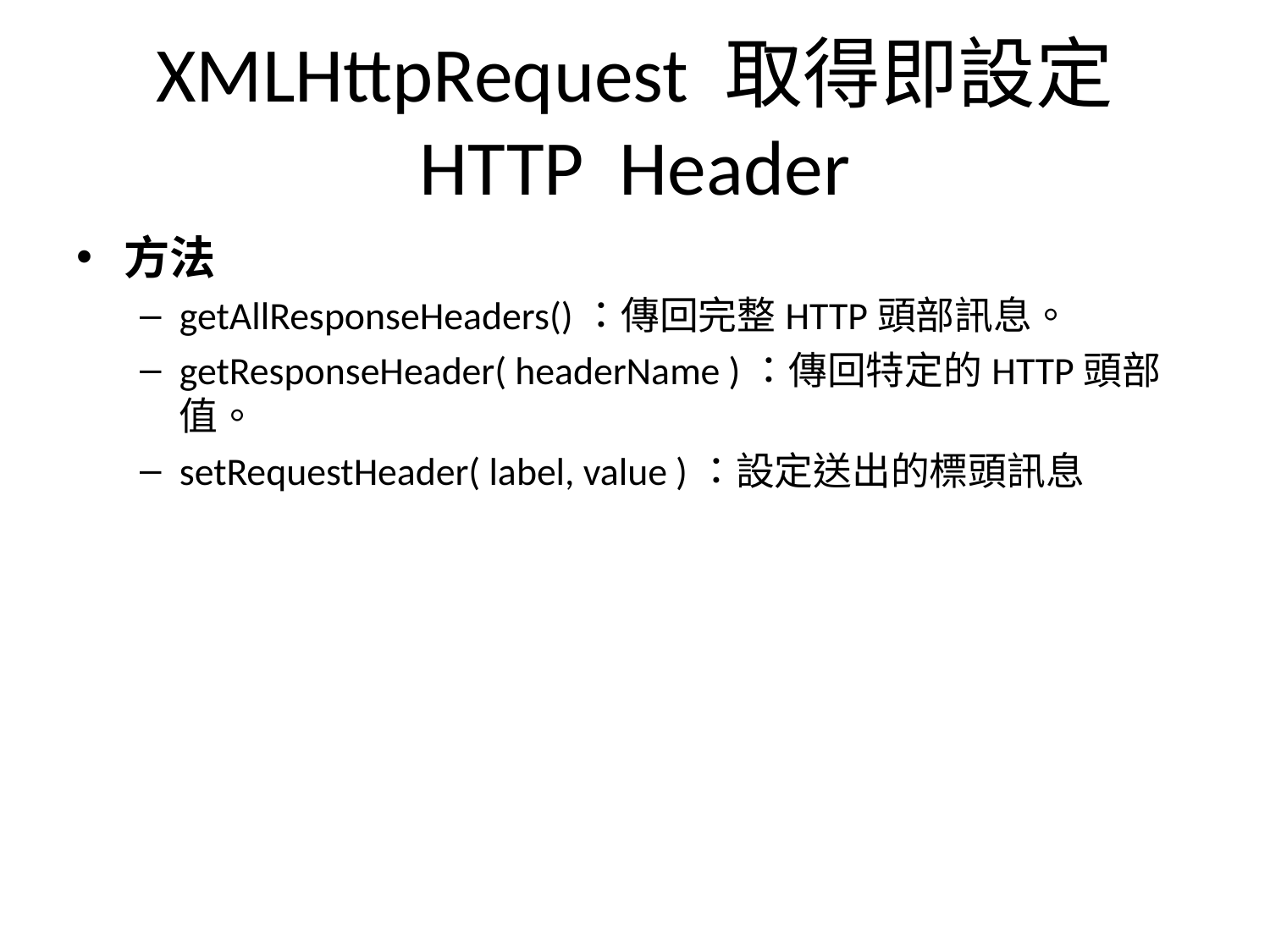

# XMLHttpRequest 取得即設定 HTTP  Header
方法
getAllResponseHeaders()：傳回完整HTTP頭部訊息。
getResponseHeader( headerName )：傳回特定的HTTP頭部值。
setRequestHeader( label, value )：設定送出的標頭訊息